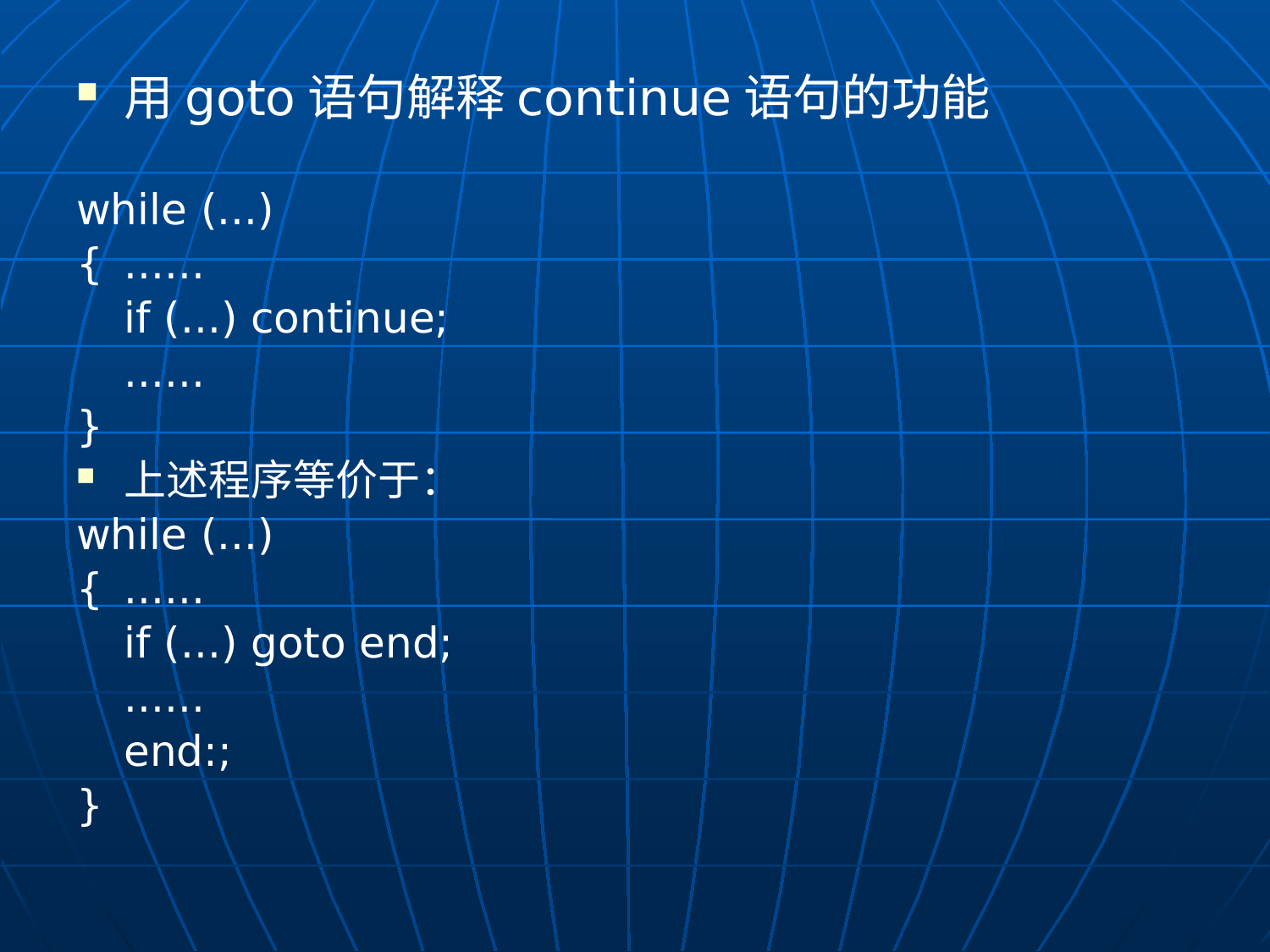

#
用goto语句解释continue语句的功能

while (...)
{	......
	if (...) continue;
	......
}
上述程序等价于：
while (...)
{	......
	if (...) goto end;
	......
	end:;
}